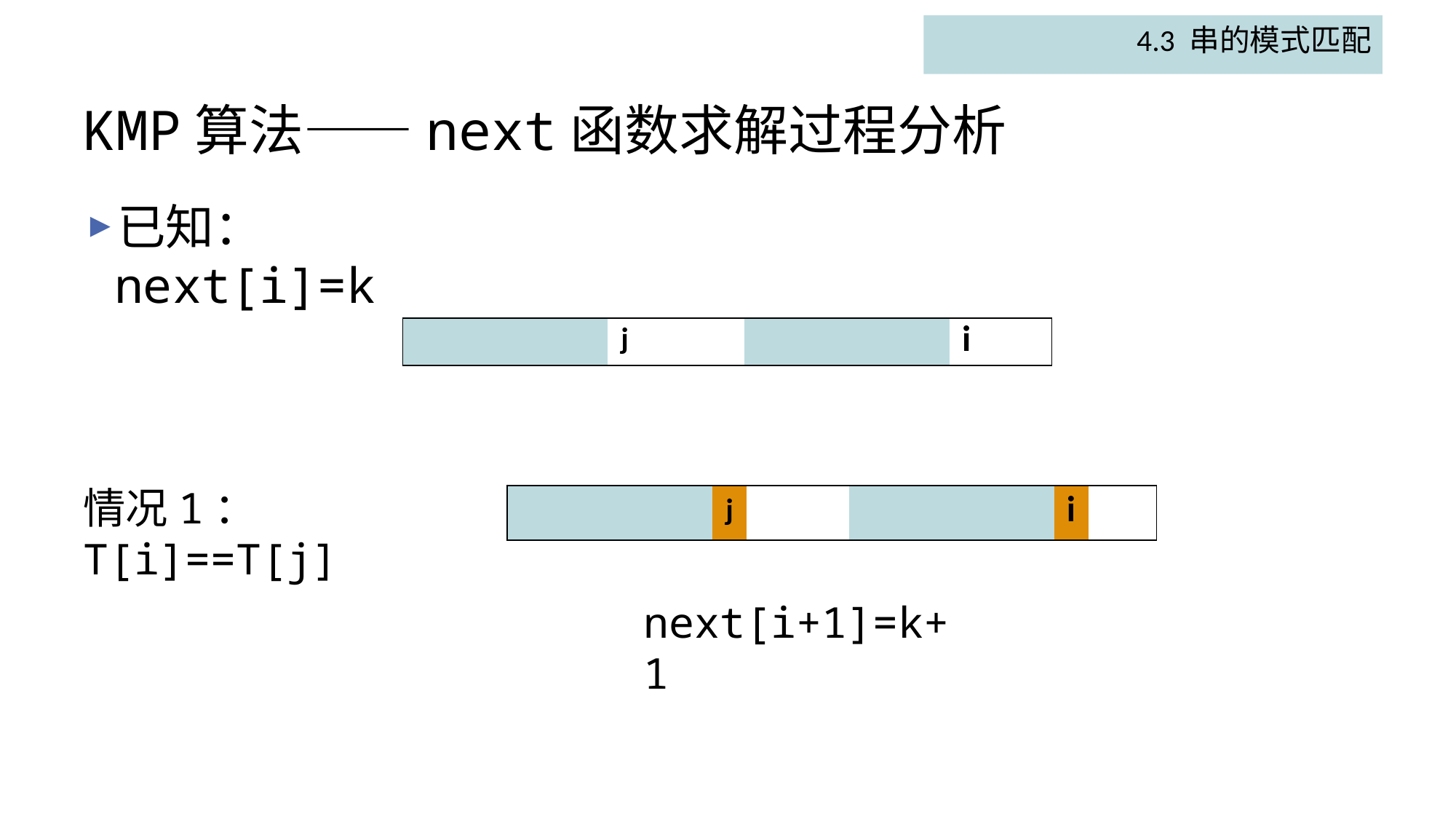

4.3 串的模式匹配

# KMP算法——next函数求解过程分析
已知： next[i]=k
|  |  |  |  |  |  | j |  |  |  |  |  |  |  |  |  | i |  |  |
| --- | --- | --- | --- | --- | --- | --- | --- | --- | --- | --- | --- | --- | --- | --- | --- | --- | --- | --- |
情况1： T[i]==T[j]
|  |  |  |  |  |  | j |  |  |  |  |  |  |  |  |  | i |  |  |
| --- | --- | --- | --- | --- | --- | --- | --- | --- | --- | --- | --- | --- | --- | --- | --- | --- | --- | --- |
next[i+1]=k+1